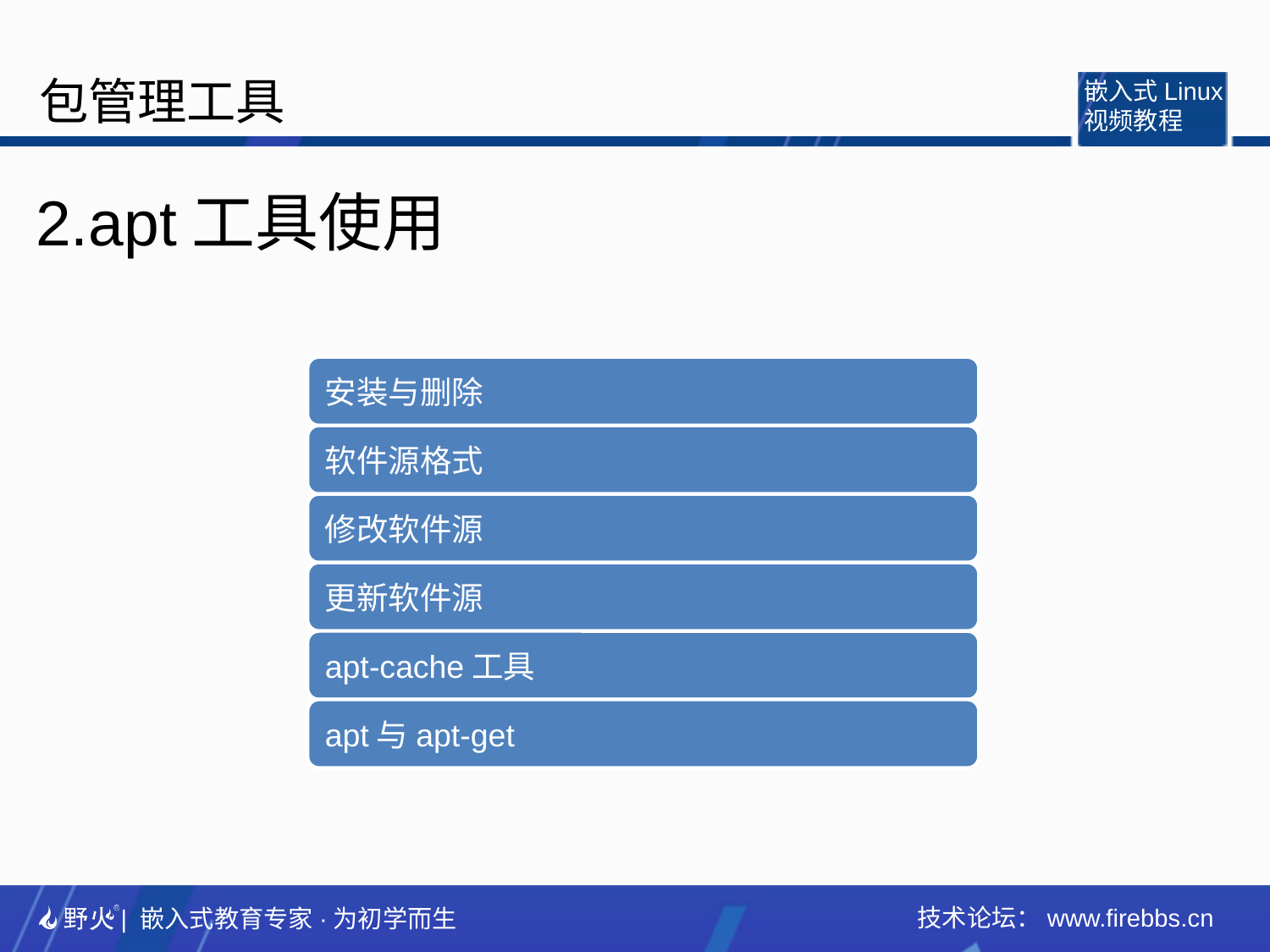

2.apt工具使用
安装与删除
软件源格式
修改软件源
更新软件源
apt-cache工具
apt与apt-get